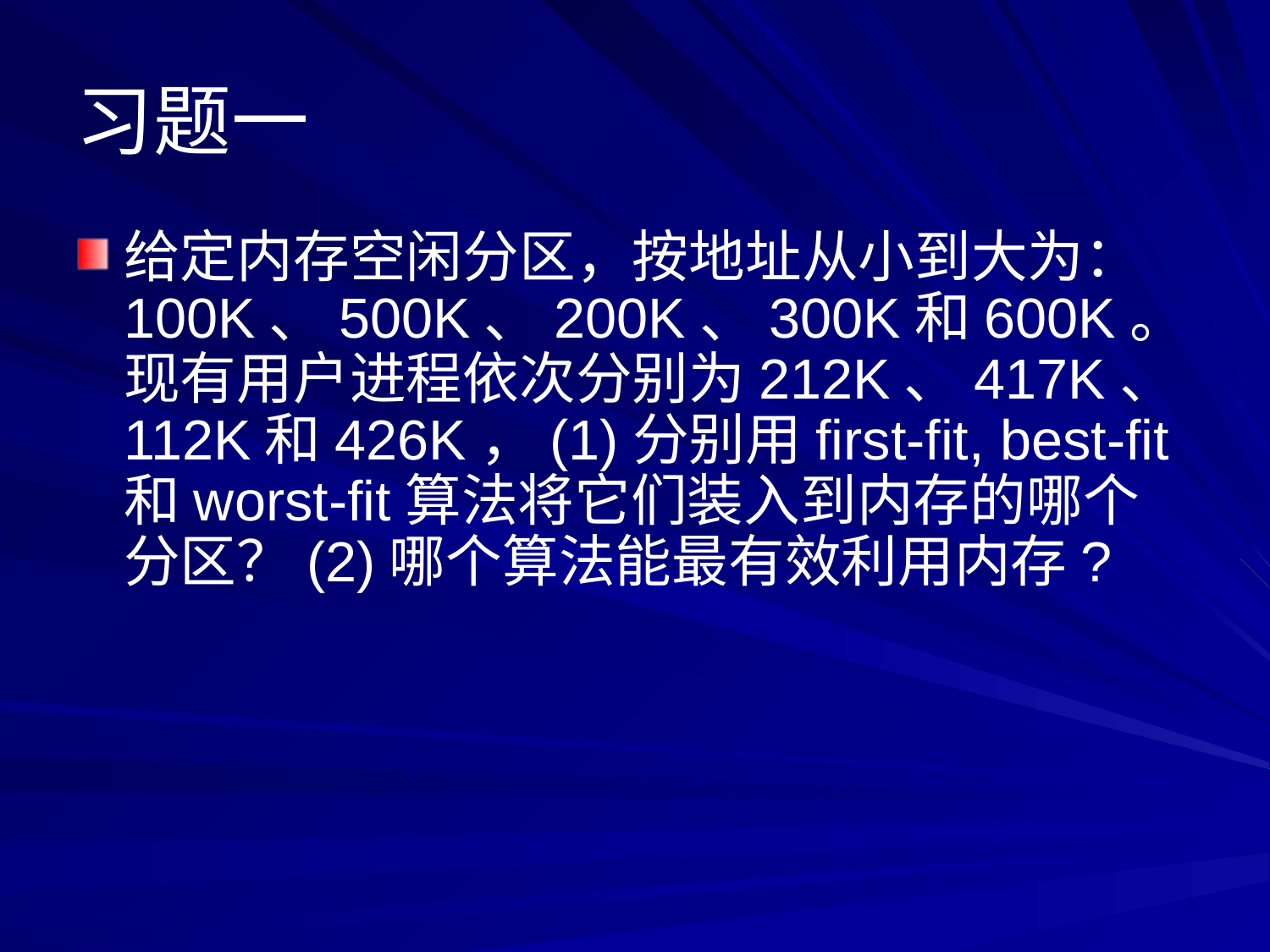

# 习题一
给定内存空闲分区，按地址从小到大为：100K、500K、200K、300K和600K。现有用户进程依次分别为212K、417K、112K和426K，(1)分别用first-fit, best-fit和worst-fit算法将它们装入到内存的哪个分区？(2)哪个算法能最有效利用内存?